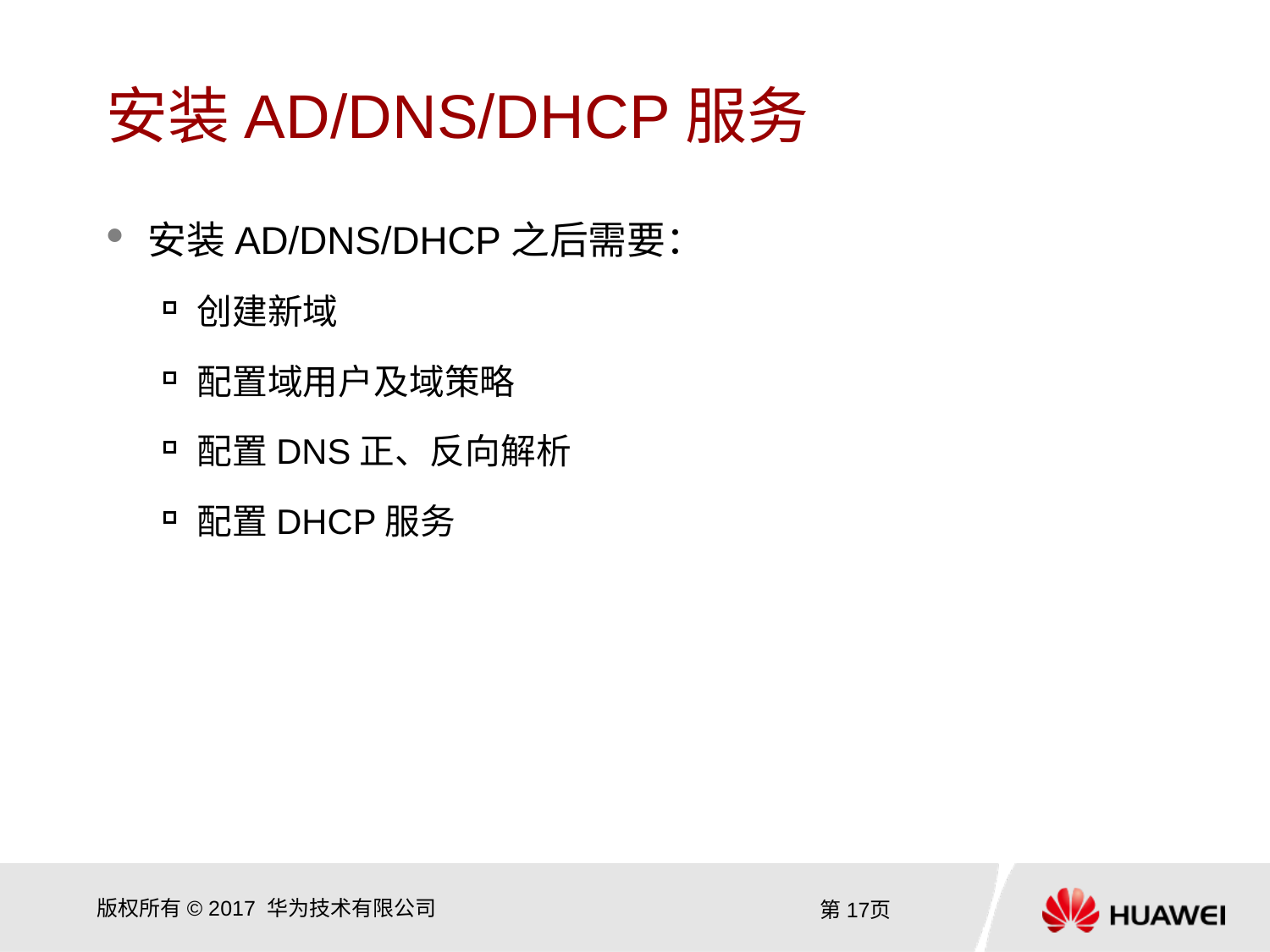

# 安装AD/DNS/DHCP服务
安装AD/DNS/DHCP之后需要：
创建新域
配置域用户及域策略
配置DNS正、反向解析
配置DHCP服务